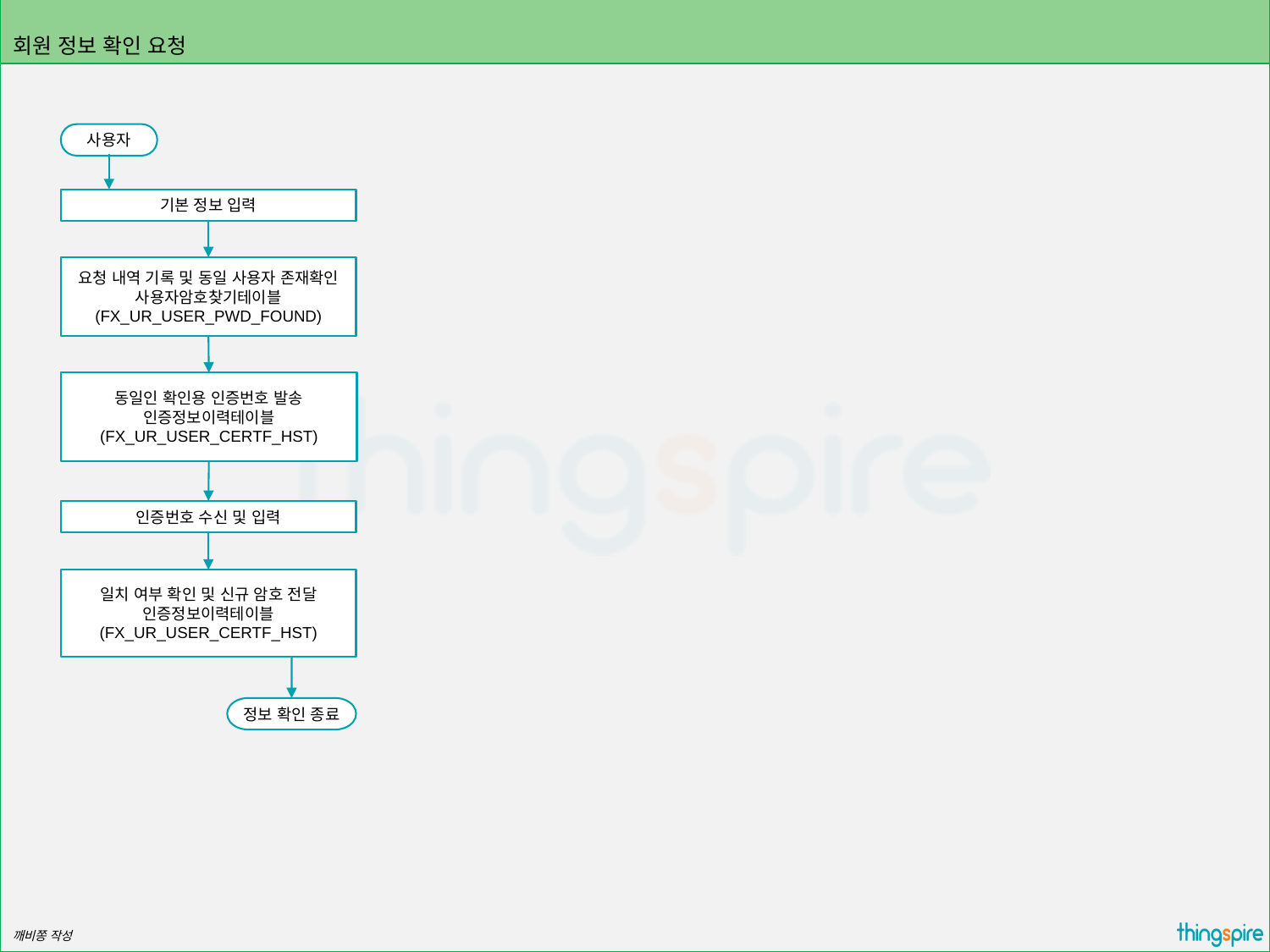

# 회원 정보 확인 요청
사용자
기본 정보 입력
요청 내역 기록 및 동일 사용자 존재확인
사용자암호찾기테이블
(FX_UR_USER_PWD_FOUND)
동일인 확인용 인증번호 발송
인증정보이력테이블
(FX_UR_USER_CERTF_HST)
인증번호 수신 및 입력
일치 여부 확인 및 신규 암호 전달
인증정보이력테이블
(FX_UR_USER_CERTF_HST)
정보 확인 종료